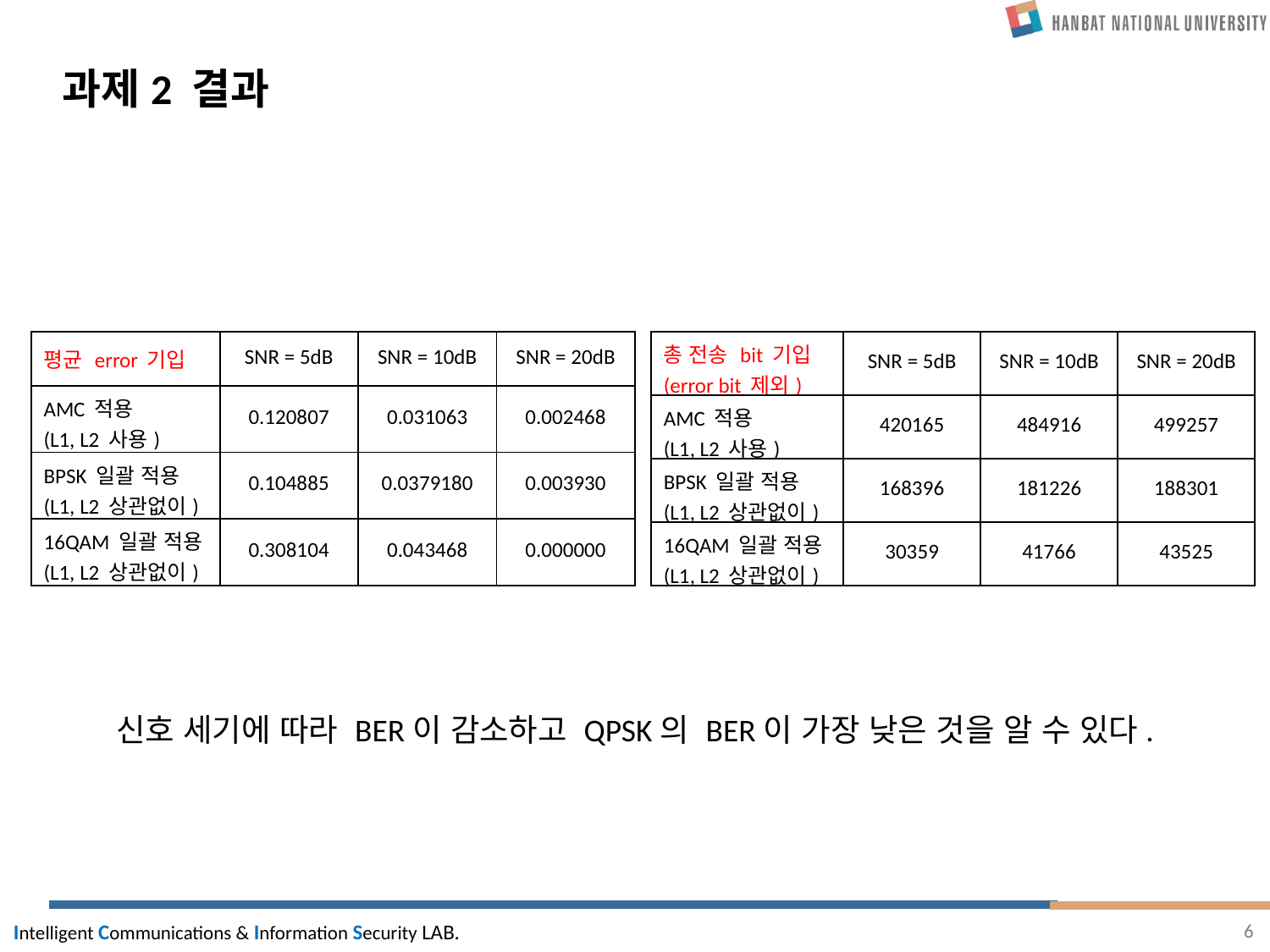

# 과제2 결과
| 평균 error 기입 | SNR = 5dB | SNR = 10dB | SNR = 20dB |
| --- | --- | --- | --- |
| AMC 적용 (L1, L2 사용) | 0.120807 | 0.031063 | 0.002468 |
| BPSK 일괄 적용 (L1, L2 상관없이) | 0.104885 | 0.0379180 | 0.003930 |
| 16QAM 일괄 적용 (L1, L2 상관없이) | 0.308104 | 0.043468 | 0.000000 |
| 총 전송 bit 기입 (error bit 제외) | SNR = 5dB | SNR = 10dB | SNR = 20dB |
| --- | --- | --- | --- |
| AMC 적용 (L1, L2 사용) | 420165 | 484916 | 499257 |
| BPSK 일괄 적용 (L1, L2 상관없이) | 168396 | 181226 | 188301 |
| 16QAM 일괄 적용 (L1, L2 상관없이) | 30359 | 41766 | 43525 |
신호 세기에 따라 BER이 감소하고 QPSK의 BER이 가장 낮은 것을 알 수 있다.
6